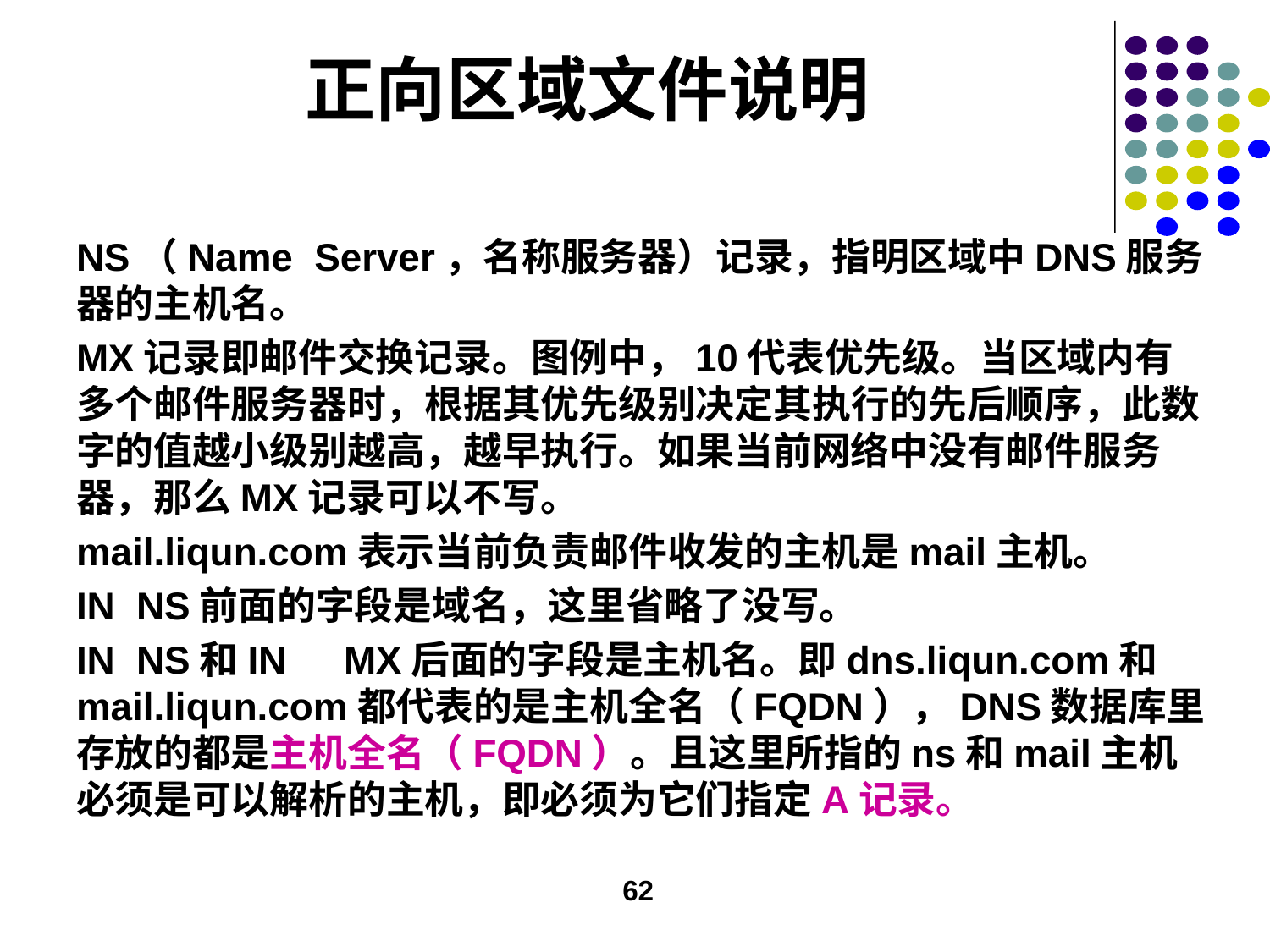

# 正向区域文件说明
NS（Name  Server，名称服务器）记录，指明区域中DNS服务器的主机名。
MX记录即邮件交换记录。图例中，10代表优先级。当区域内有多个邮件服务器时，根据其优先级别决定其执行的先后顺序，此数字的值越小级别越高，越早执行。如果当前网络中没有邮件服务器，那么MX记录可以不写。
mail.liqun.com表示当前负责邮件收发的主机是mail主机。
IN  NS前面的字段是域名，这里省略了没写。
IN  NS和IN　MX后面的字段是主机名。即dns.liqun.com和mail.liqun.com都代表的是主机全名（FQDN），DNS数据库里存放的都是主机全名（FQDN）。且这里所指的ns和mail主机必须是可以解析的主机，即必须为它们指定A记录。
62